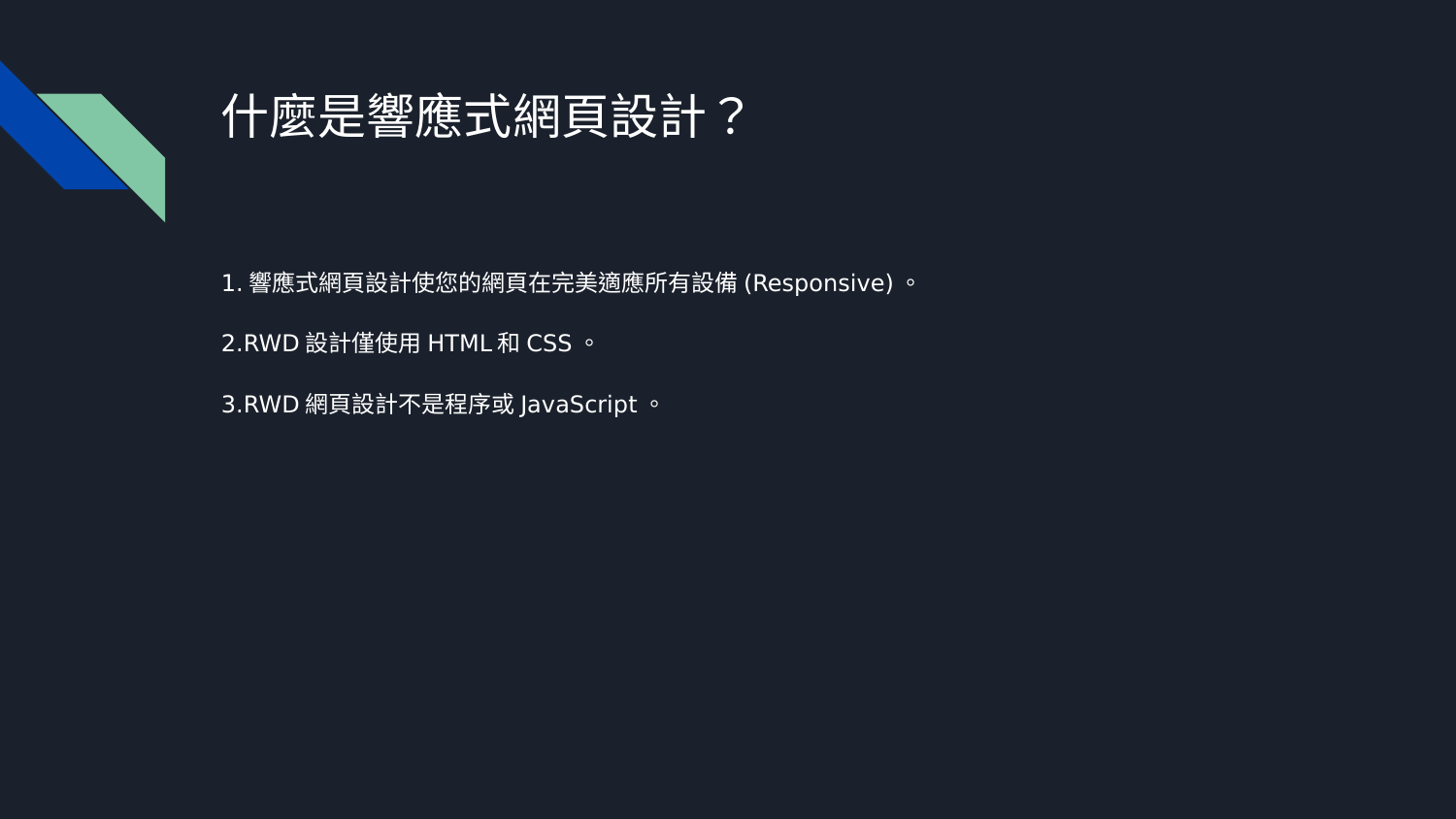

# 什麼是響應式網頁設計？

1.響應式網頁設計使您的網頁在完美適應所有設備(Responsive)。
2.RWD設計僅使用HTML和CSS。
3.RWD網頁設計不是程序或JavaScript。